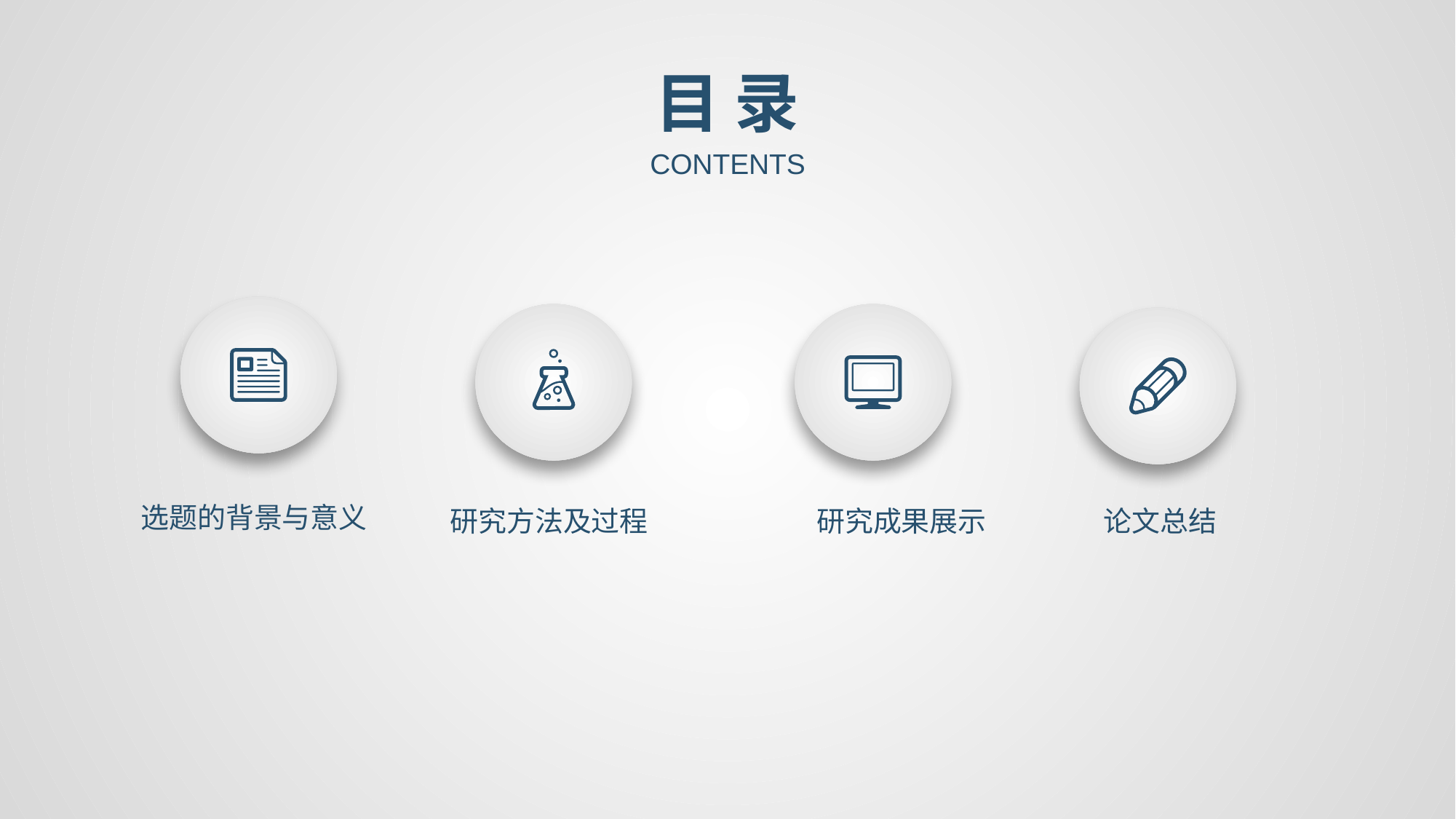

目 录
CONTENTS

选题的背景与意义
研究成果展示
论文总结
研究方法及过程